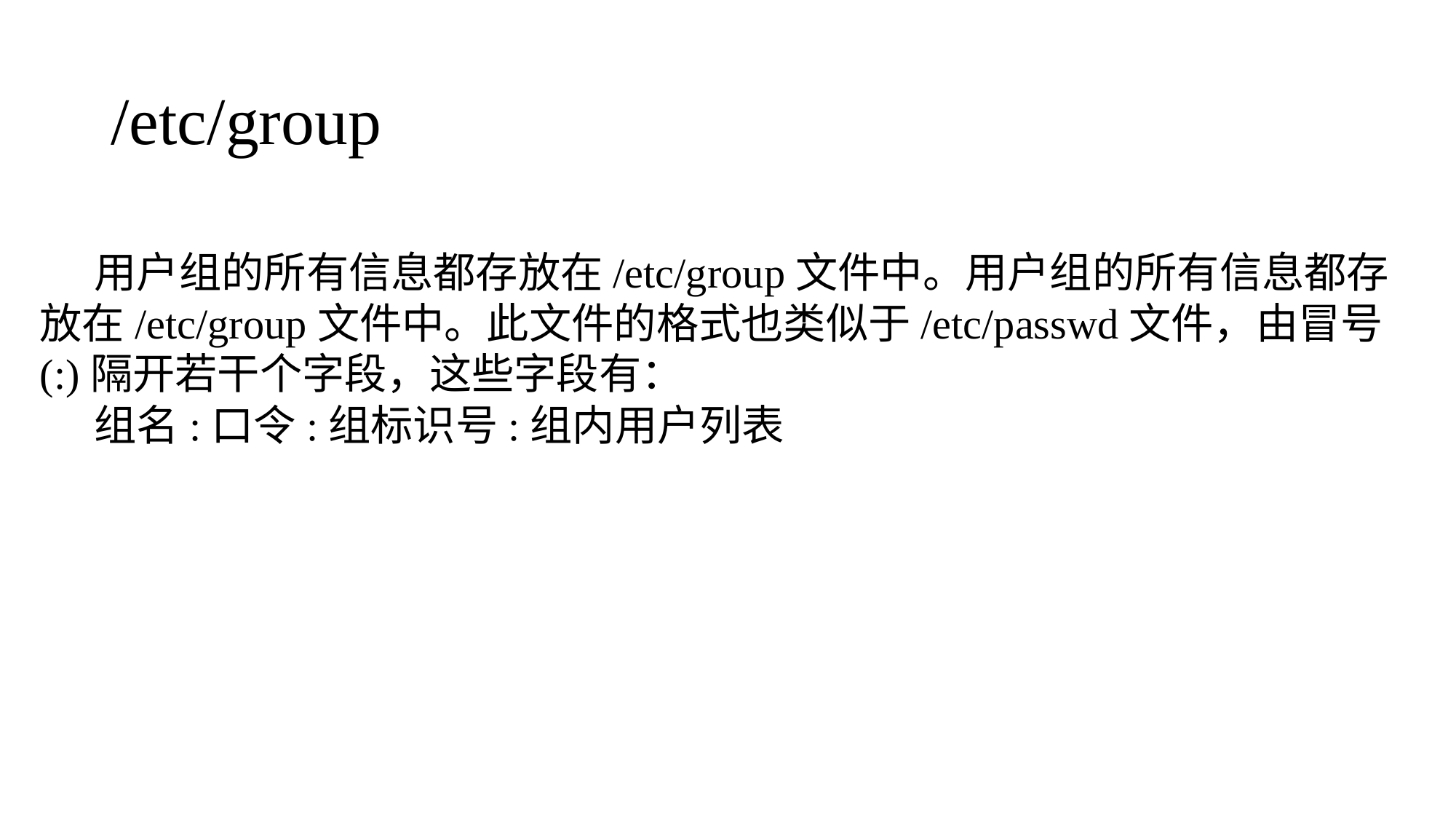

# /etc/group
用户组的所有信息都存放在/etc/group文件中。用户组的所有信息都存放在/etc/group文件中。此文件的格式也类似于/etc/passwd文件，由冒号(:)隔开若干个字段，这些字段有：
组名:口令:组标识号:组内用户列表